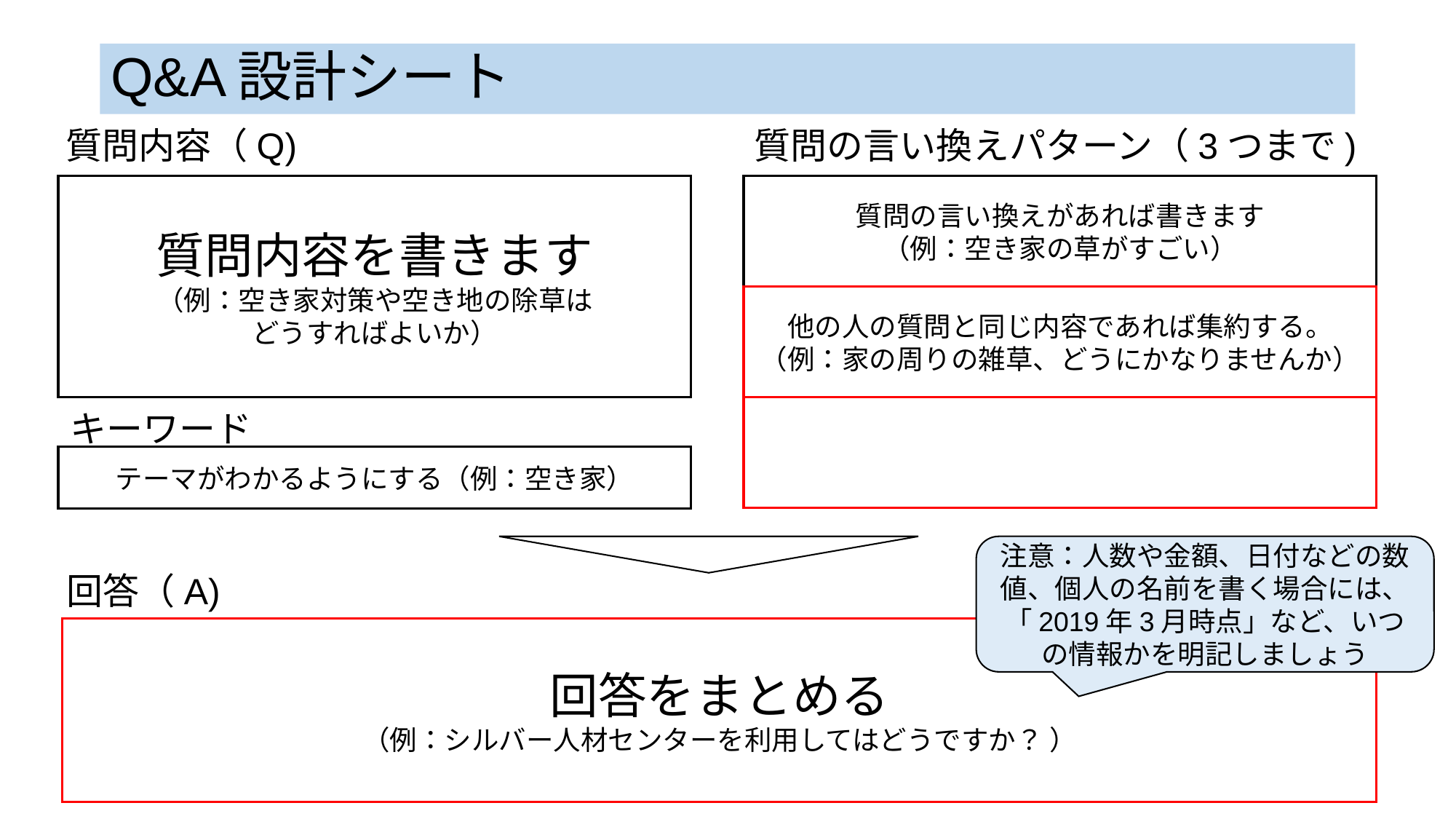

# Q&A設計シート
質問の言い換えパターン（3つまで)
質問内容（Q)
質問内容を書きます
（例：空き家対策や空き地の除草は
どうすればよいか）
質問の言い換えがあれば書きます
（例：空き家の草がすごい）
他の人の質問と同じ内容であれば集約する。
（例：家の周りの雑草、どうにかなりませんか）

キーワード
テーマがわかるようにする（例：空き家）

注意：人数や金額、日付などの数値、個人の名前を書く場合には、「2019年3月時点」など、いつの情報かを明記しましょう
回答（A)
回答をまとめる
（例：シルバー人材センターを利用してはどうですか？ ）